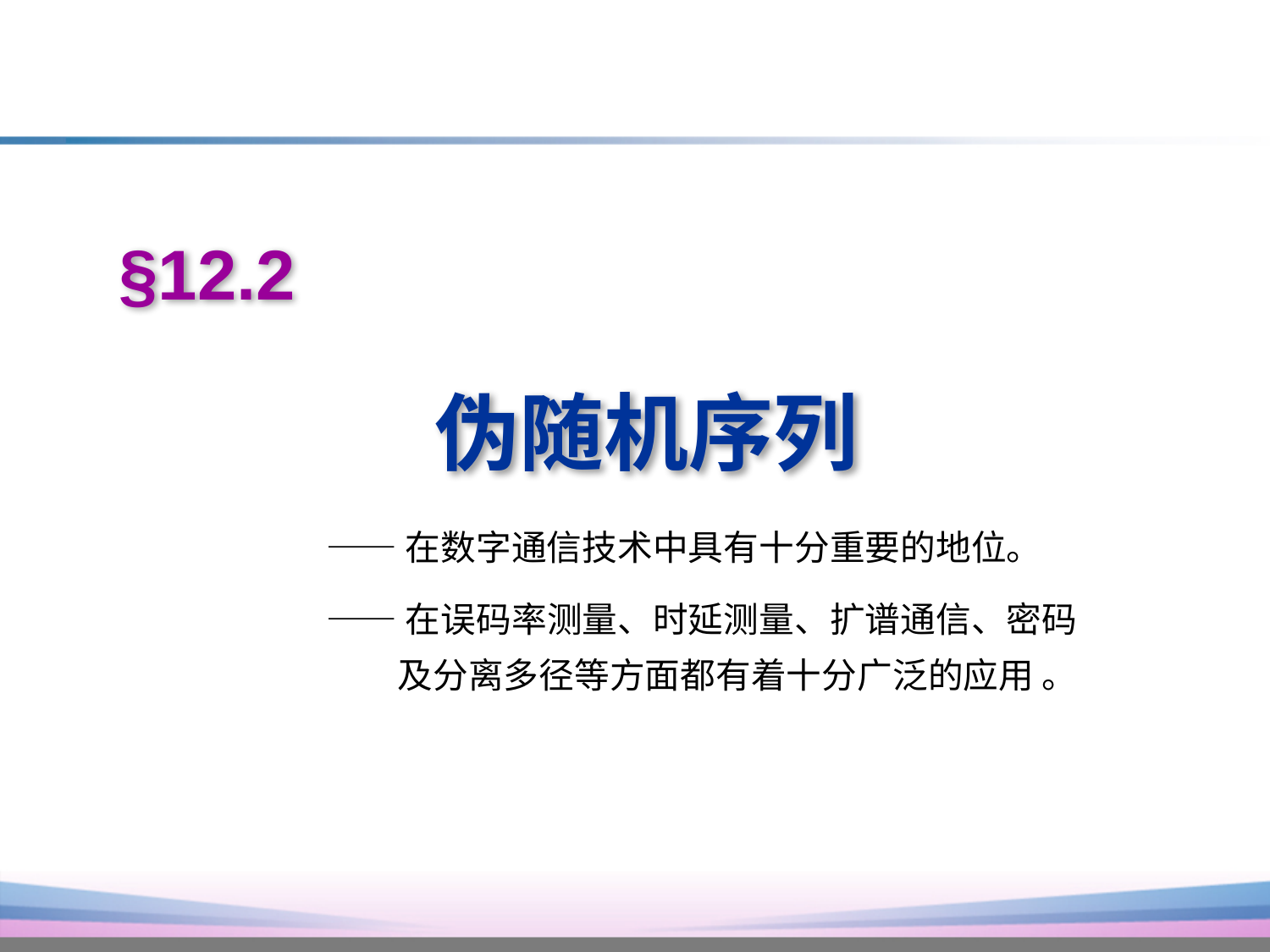

§12.2
   伪随机序列
——在数字通信技术中具有十分重要的地位。
——在误码率测量、时延测量、扩谱通信、密码
        及分离多径等方面都有着十分广泛的应用 。